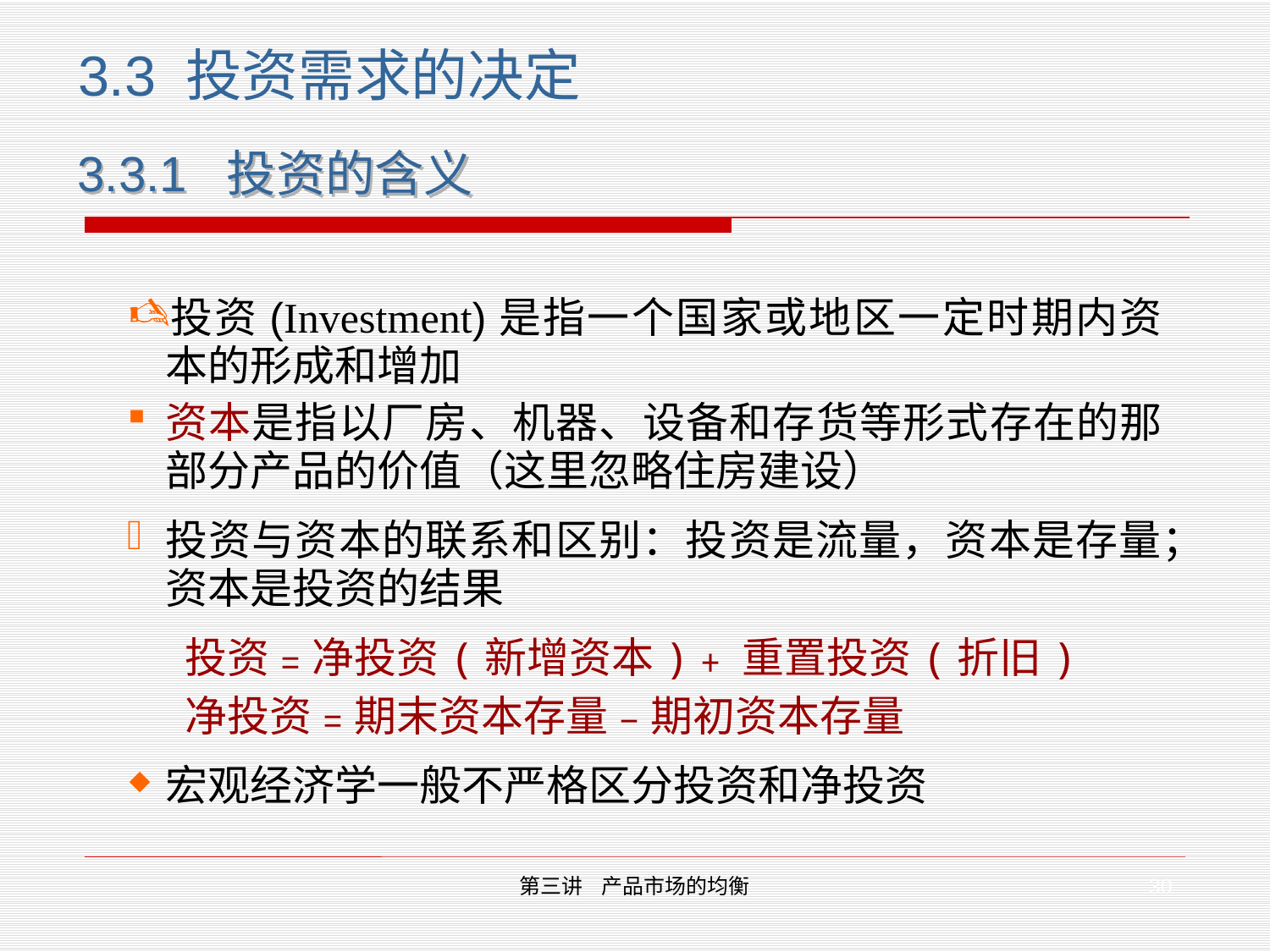

3.3 投资需求的决定
3.3.1  投资的含义
投资(Investment)是指一个国家或地区一定时期内资本的形成和增加
资本是指以厂房、机器、设备和存货等形式存在的那部分产品的价值（这里忽略住房建设）
投资与资本的联系和区别：投资是流量，资本是存量；资本是投资的结果
     投资﹦净投资(新增资本)﹢重置投资(折旧)
     净投资﹦期末资本存量﹣期初资本存量
宏观经济学一般不严格区分投资和净投资
30
第三讲    产品市场的均衡